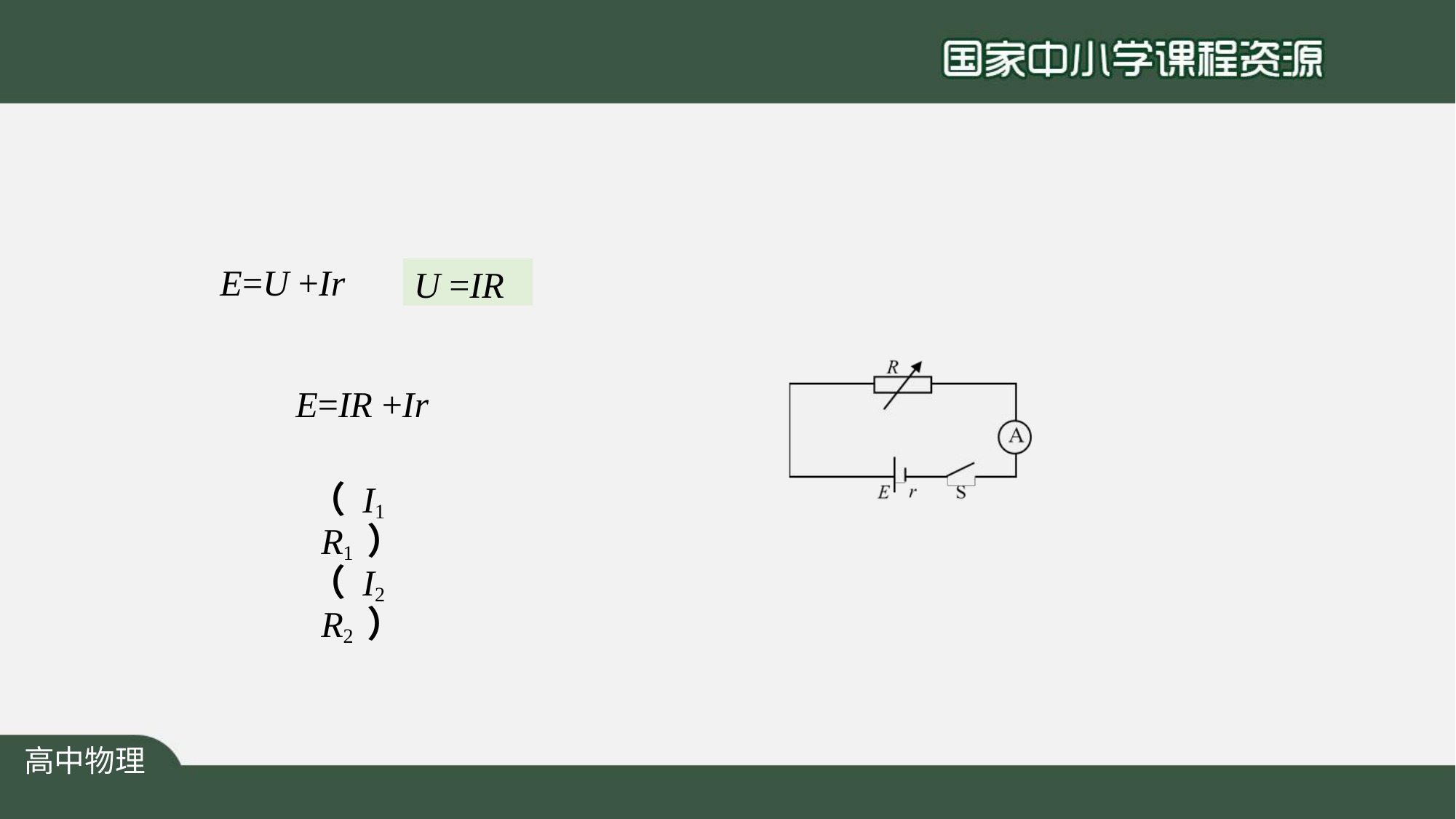

# E=U +Ir
U =IR

E=IR +Ir

（ I1	R1 ）
（ I2	R2 ）
高中物理